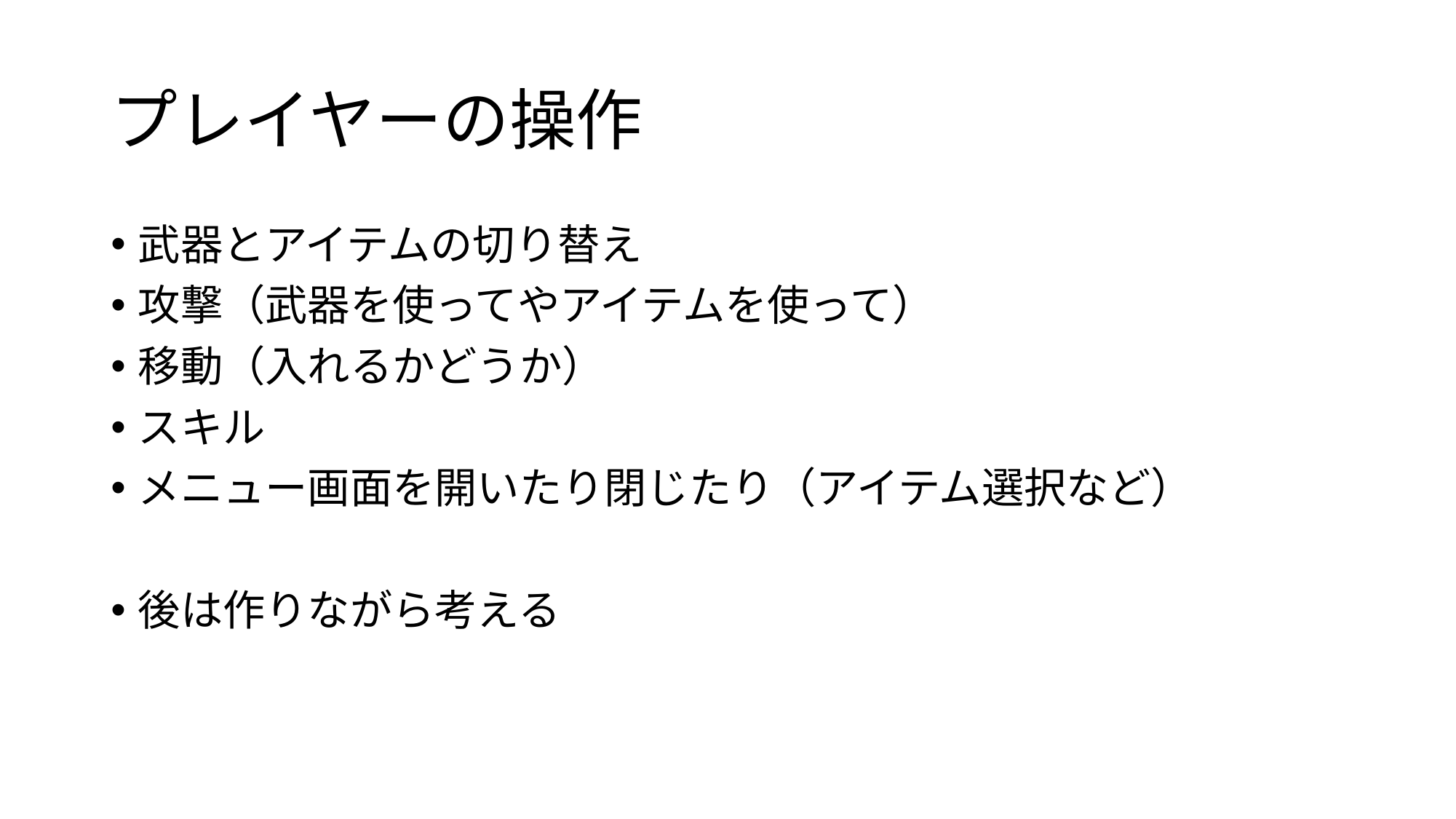

# プレイヤーの操作
武器とアイテムの切り替え
攻撃（武器を使ってやアイテムを使って）
移動（入れるかどうか）
スキル
メニュー画面を開いたり閉じたり（アイテム選択など）

後は作りながら考える